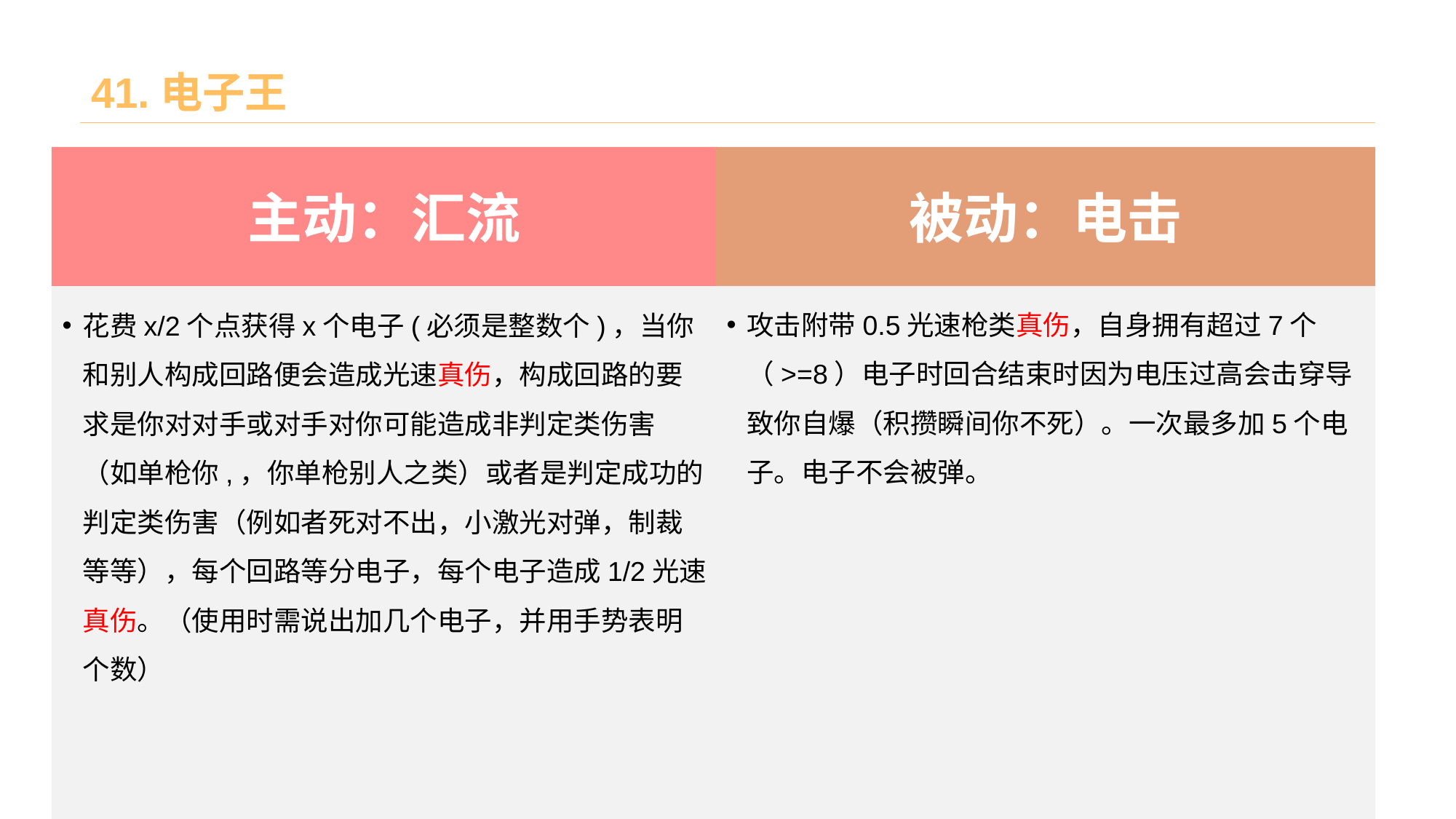

# 41.电子王
被动：电击
主动：汇流
攻击附带0.5光速枪类真伤，自身拥有超过7个（>=8）电子时回合结束时因为电压过高会击穿导致你自爆（积攒瞬间你不死）。一次最多加5个电子。电子不会被弹。
花费x/2个点获得x个电子(必须是整数个)，当你和别人构成回路便会造成光速真伤，构成回路的要求是你对对手或对手对你可能造成非判定类伤害（如单枪你,，你单枪别人之类）或者是判定成功的判定类伤害（例如者死对不出，小激光对弹，制裁等等），每个回路等分电子，每个电子造成1/2光速真伤。（使用时需说出加几个电子，并用手势表明个数）